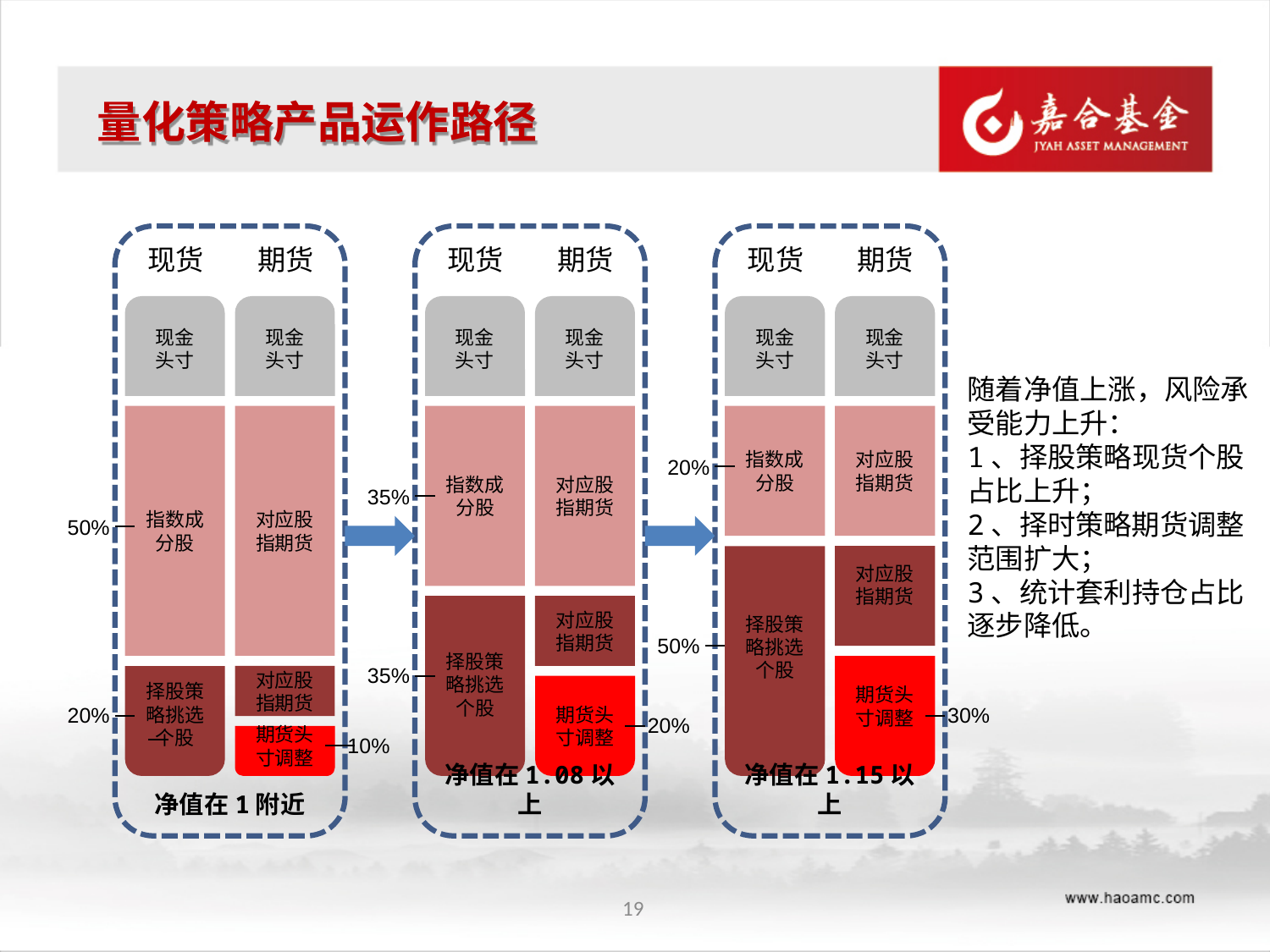

量化策略产品运作路径
净值在1附近
净值在1.08以上
净值在1.15以上
现货
期货
现货
期货
现货
期货
现金
头寸
现金
头寸
现金
头寸
现金
头寸
现金
头寸
现金
头寸
随着净值上涨，风险承受能力上升：
1、择股策略现货个股占比上升；
2、择时策略期货调整范围扩大；
3、统计套利持仓占比逐步降低。

指数成分股
对应股指期货
指数成分股
对应股指期货
指数成分股
对应股指期货
20%
35%
50%

对应股
指期货

对应股
指期货
择股策略挑选个股
50%
择股策略挑选个股

35%

对应股
指期货
择股策略挑选个股

期货头寸调整
20%
30%
期货头寸调整
20%
期货头寸调整
10%

19